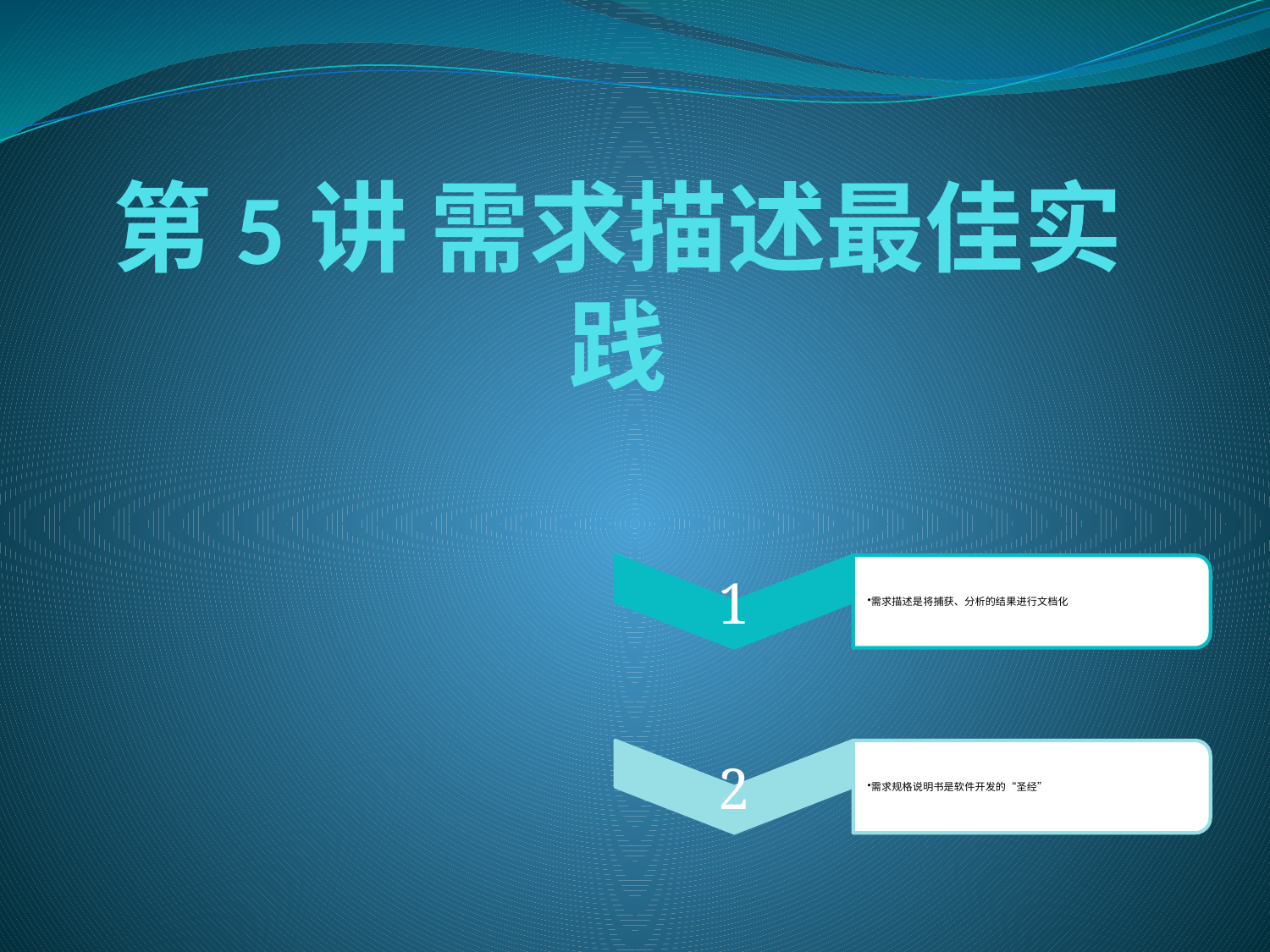

# 第5讲 需求描述最佳实践
1
需求描述是将捕获、分析的结果进行文档化
2
需求规格说明书是软件开发的“圣经”